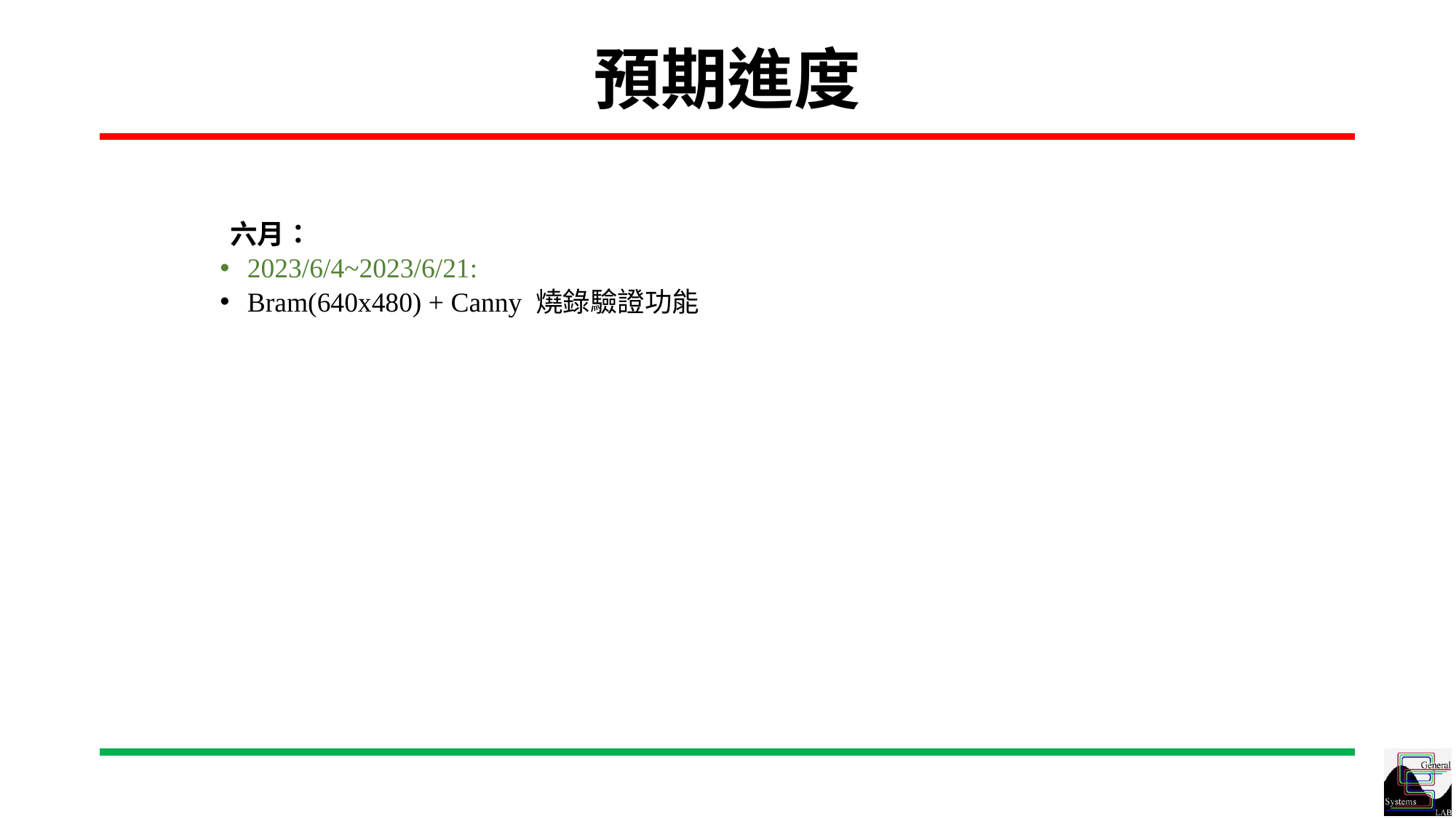

# 預期進度

六月：
2023/6/4~2023/6/21:
Bram(640x480) + Canny 燒錄驗證功能